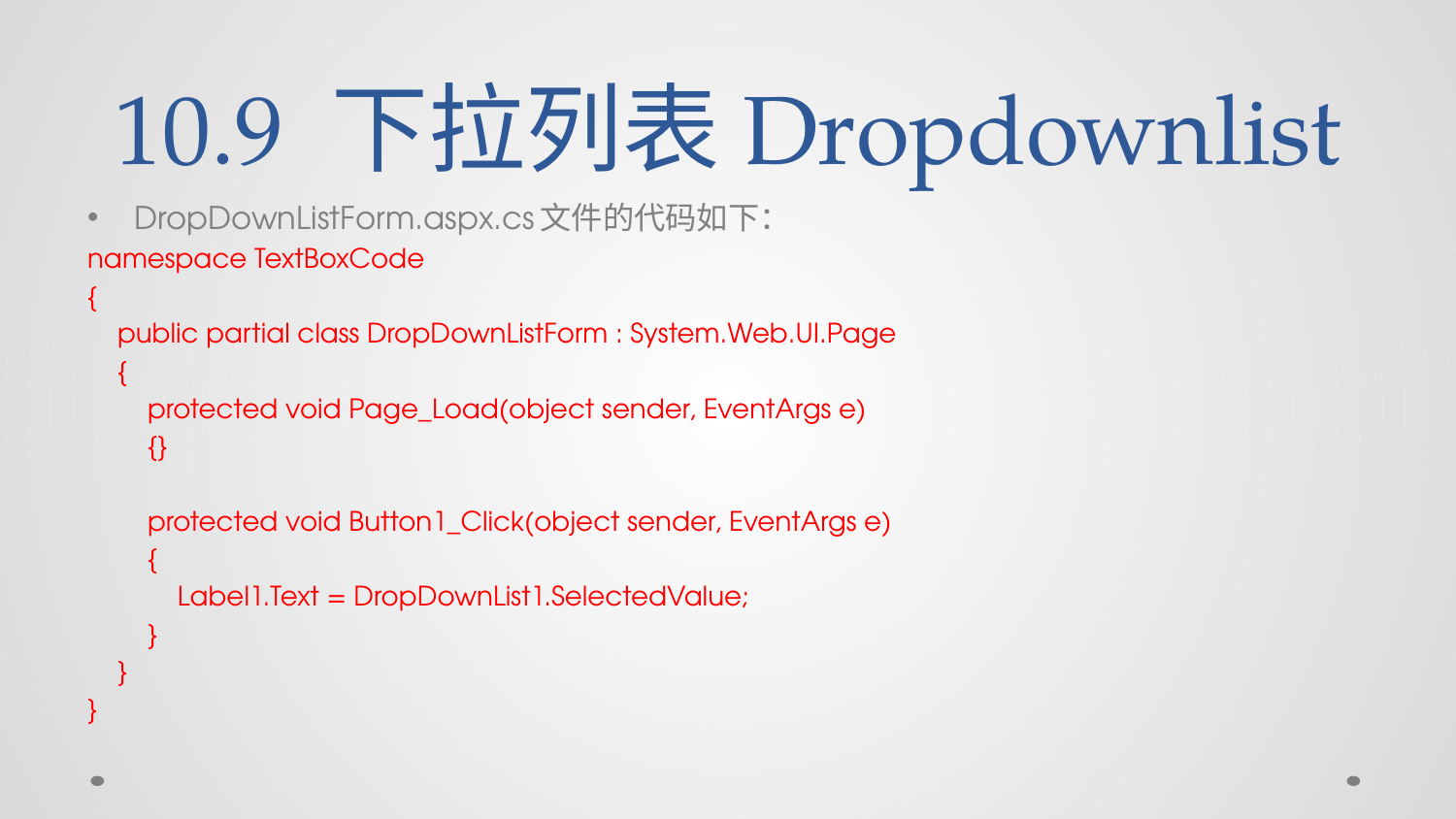

# 10.9 下拉列表Dropdownlist
DropDownListForm.aspx.cs文件的代码如下：
namespace TextBoxCode
{
    public partial class DropDownListForm : System.Web.UI.Page
    {
        protected void Page_Load(object sender, EventArgs e)
        {}

        protected void Button1_Click(object sender, EventArgs e)
        {
            Label1.Text = DropDownList1.SelectedValue;
        }
    }
}